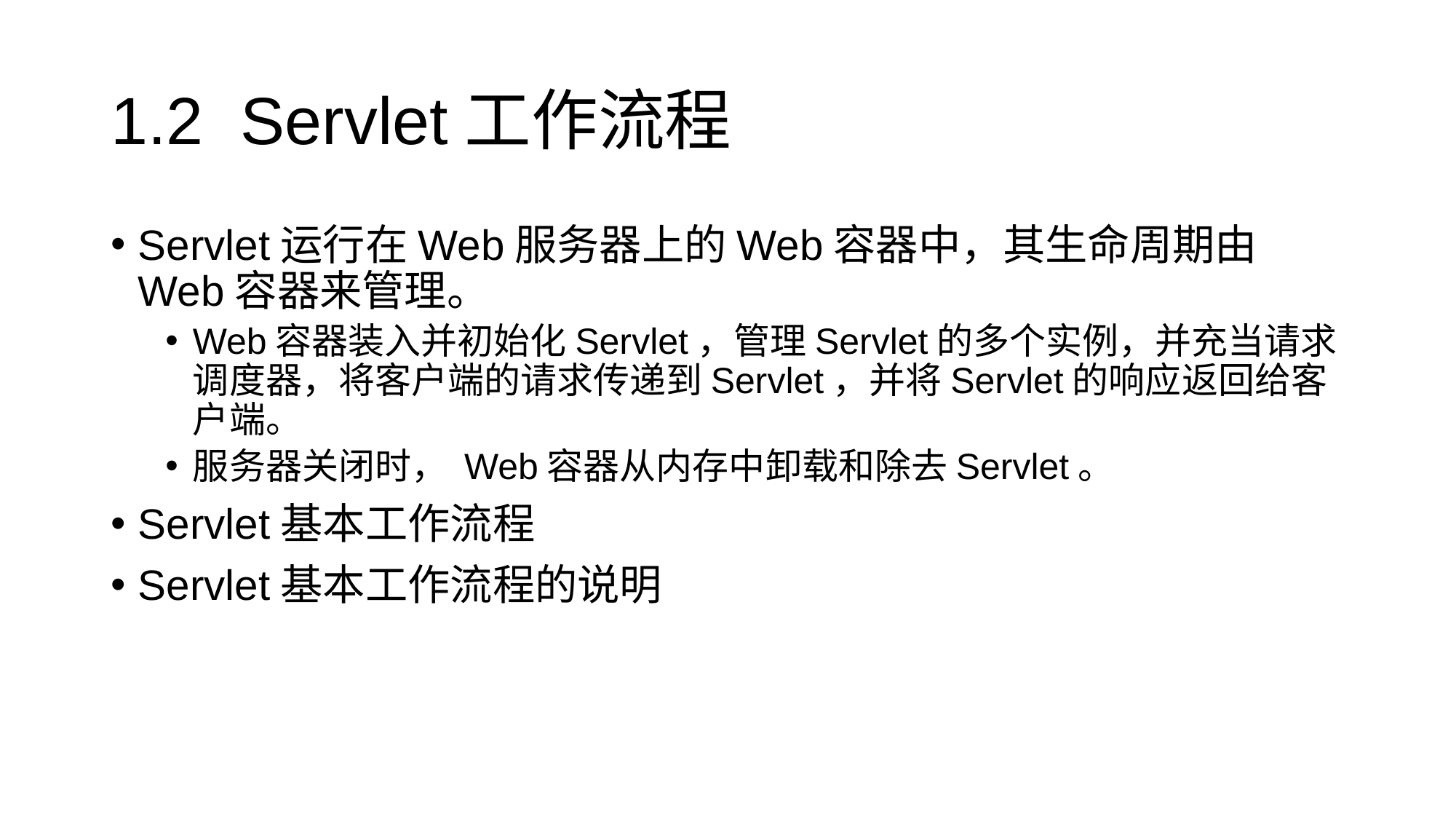

# 1.2  Servlet工作流程
Servlet运行在Web服务器上的Web容器中，其生命周期由Web容器来管理。
Web容器装入并初始化Servlet，管理Servlet的多个实例，并充当请求调度器，将客户端的请求传递到Servlet，并将Servlet的响应返回给客户端。
服务器关闭时， Web容器从内存中卸载和除去Servlet。
Servlet基本工作流程
Servlet基本工作流程的说明